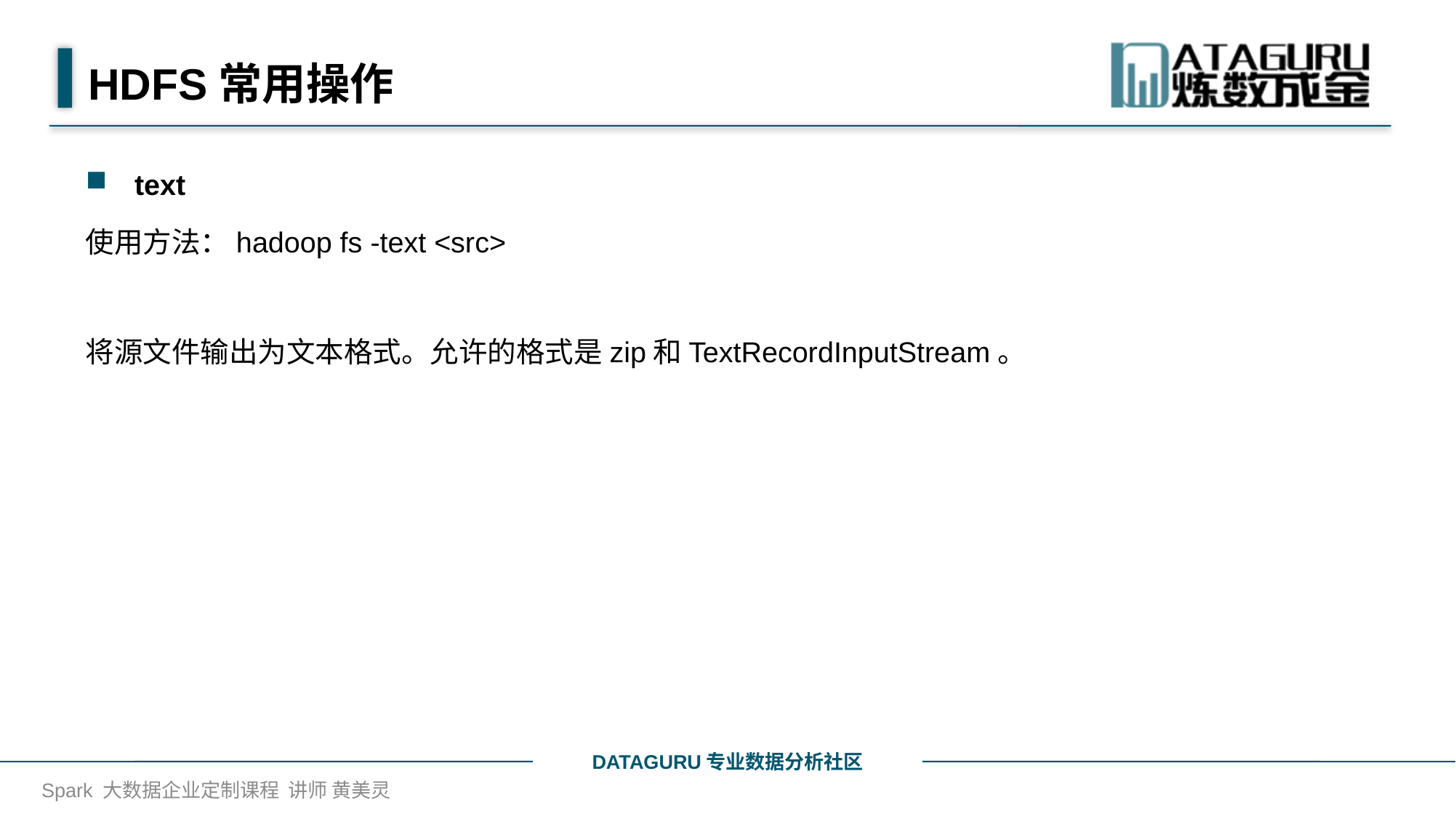

# HDFS常用操作
text
使用方法：hadoop fs -text <src>
将源文件输出为文本格式。允许的格式是zip和TextRecordInputStream。